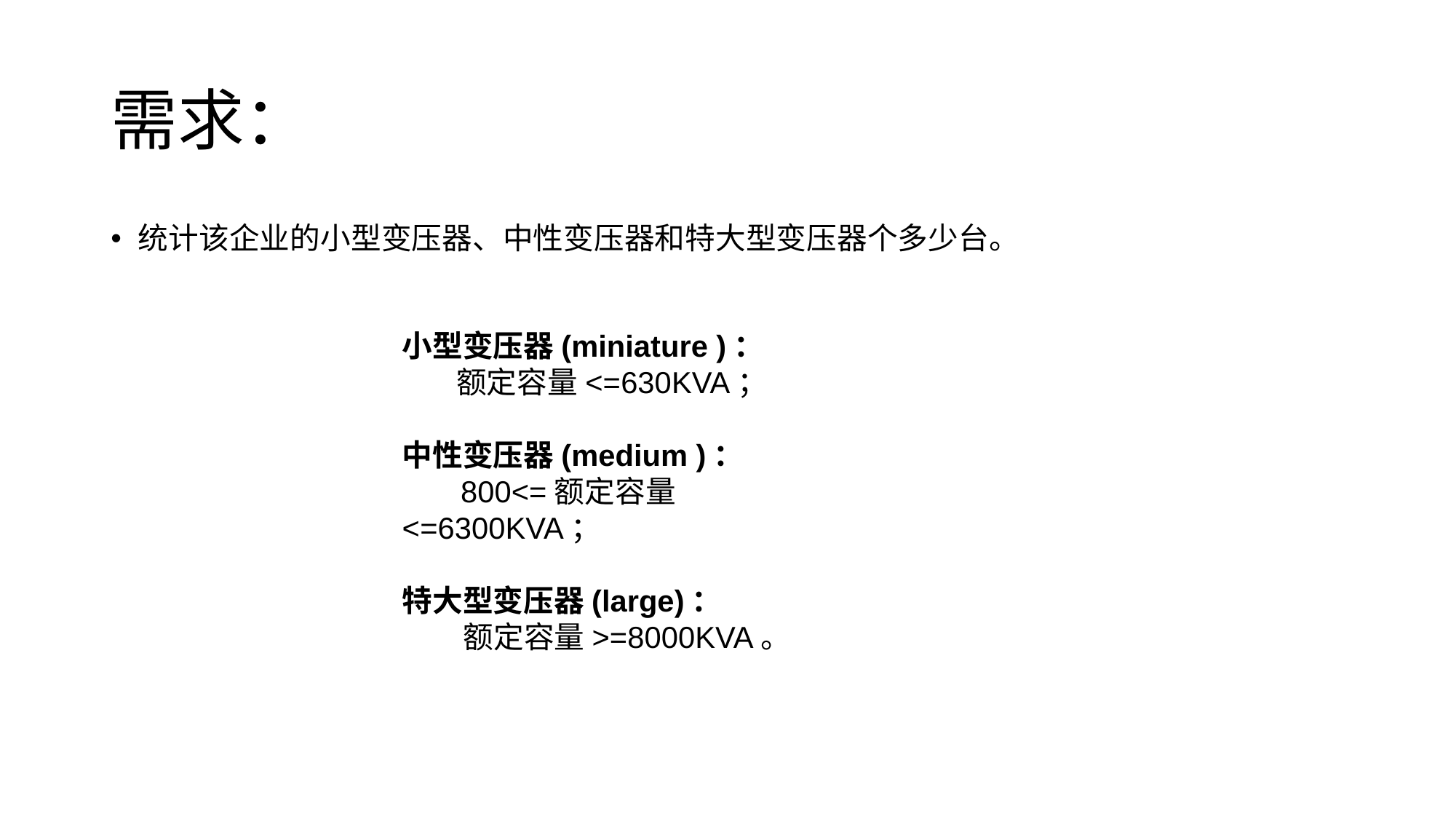

# 需求：
统计该企业的小型变压器、中性变压器和特大型变压器个多少台。

小型变压器(miniature )：
       额定容量<=630KVA；

中性变压器(medium )：
       800<=额定容量<=6300KVA；

特大型变压器(large)：
        额定容量>=8000KVA。